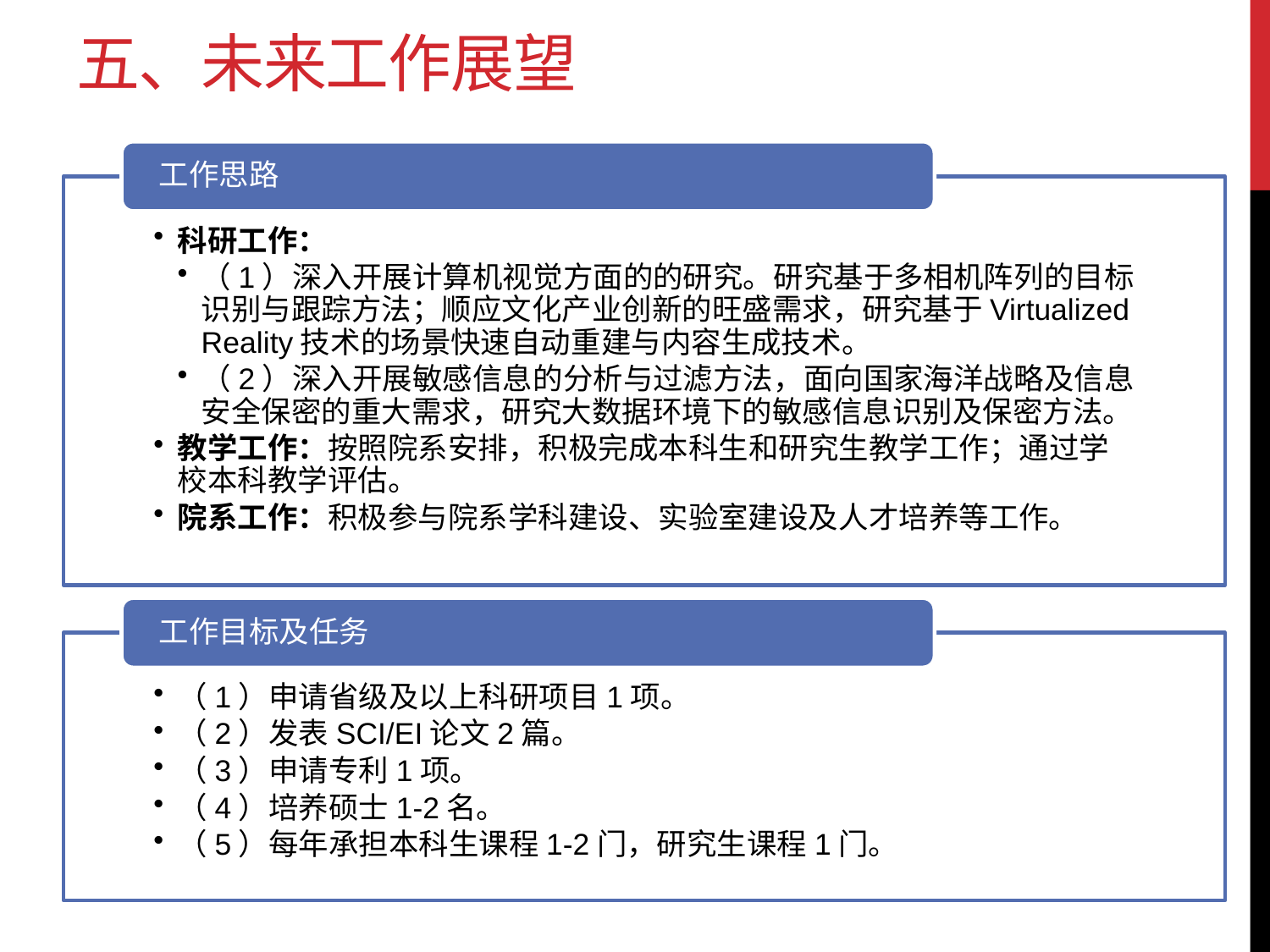

# 五、未来工作展望
科研工作：
（1）深入开展计算机视觉方面的的研究。研究基于多相机阵列的目标识别与跟踪方法；顺应文化产业创新的旺盛需求，研究基于Virtualized Reality技术的场景快速自动重建与内容生成技术。
（2）深入开展敏感信息的分析与过滤方法，面向国家海洋战略及信息安全保密的重大需求，研究大数据环境下的敏感信息识别及保密方法。
教学工作：按照院系安排，积极完成本科生和研究生教学工作；通过学校本科教学评估。
院系工作：积极参与院系学科建设、实验室建设及人才培养等工作。
工作思路
（1）申请省级及以上科研项目1项。
（2）发表SCI/EI论文2篇。
（3）申请专利1项。
（4）培养硕士1-2名。
（5）每年承担本科生课程1-2门，研究生课程1门。
工作目标及任务